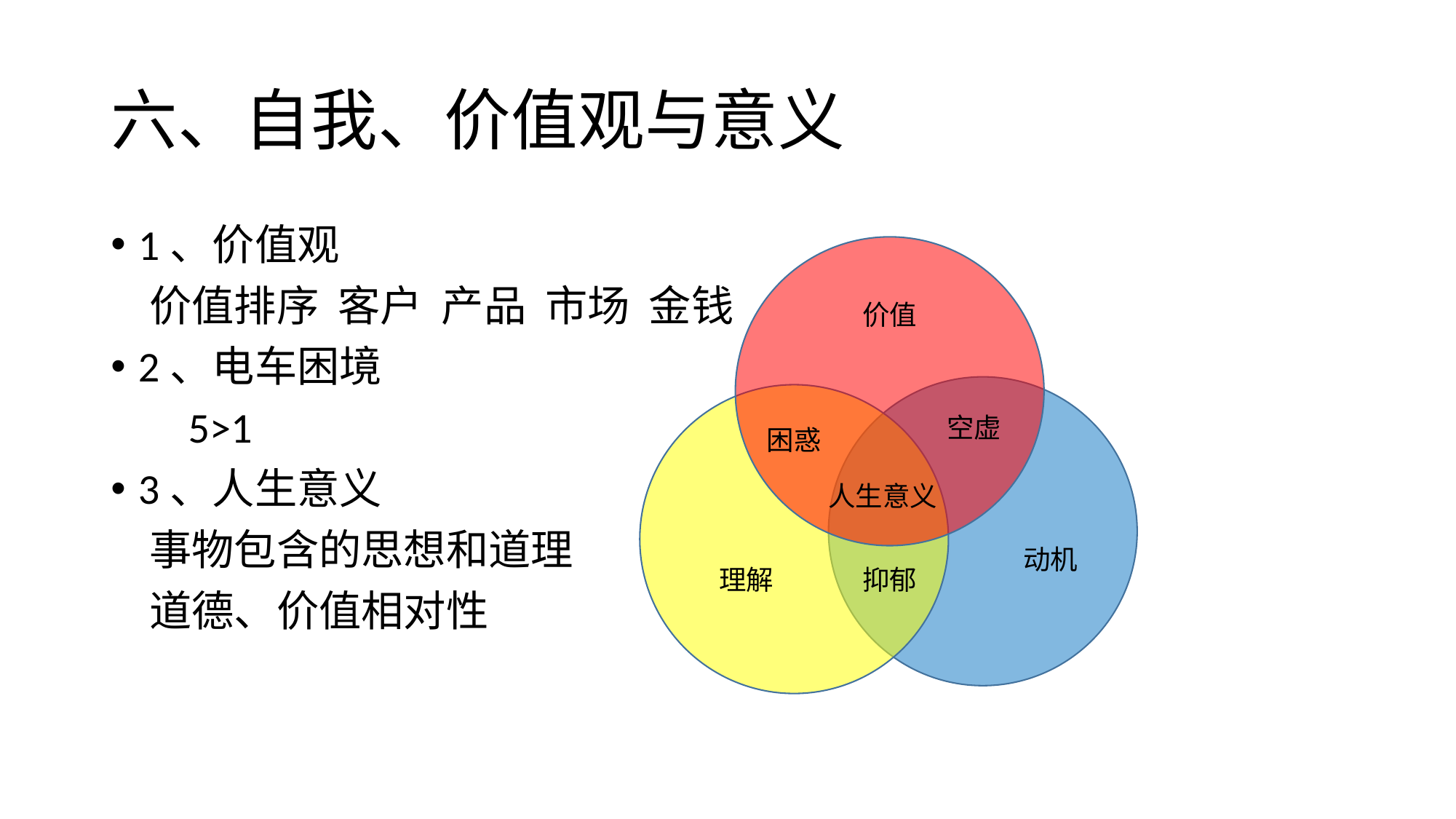

# 六、自我、价值观与意义
1、价值观
   价值排序  客户  产品  市场  金钱
2、电车困境
        5>1
3、人生意义
   事物包含的思想和道理
   道德、价值相对性

价值

空虚
困惑
人生意义
动机
理解
抑郁